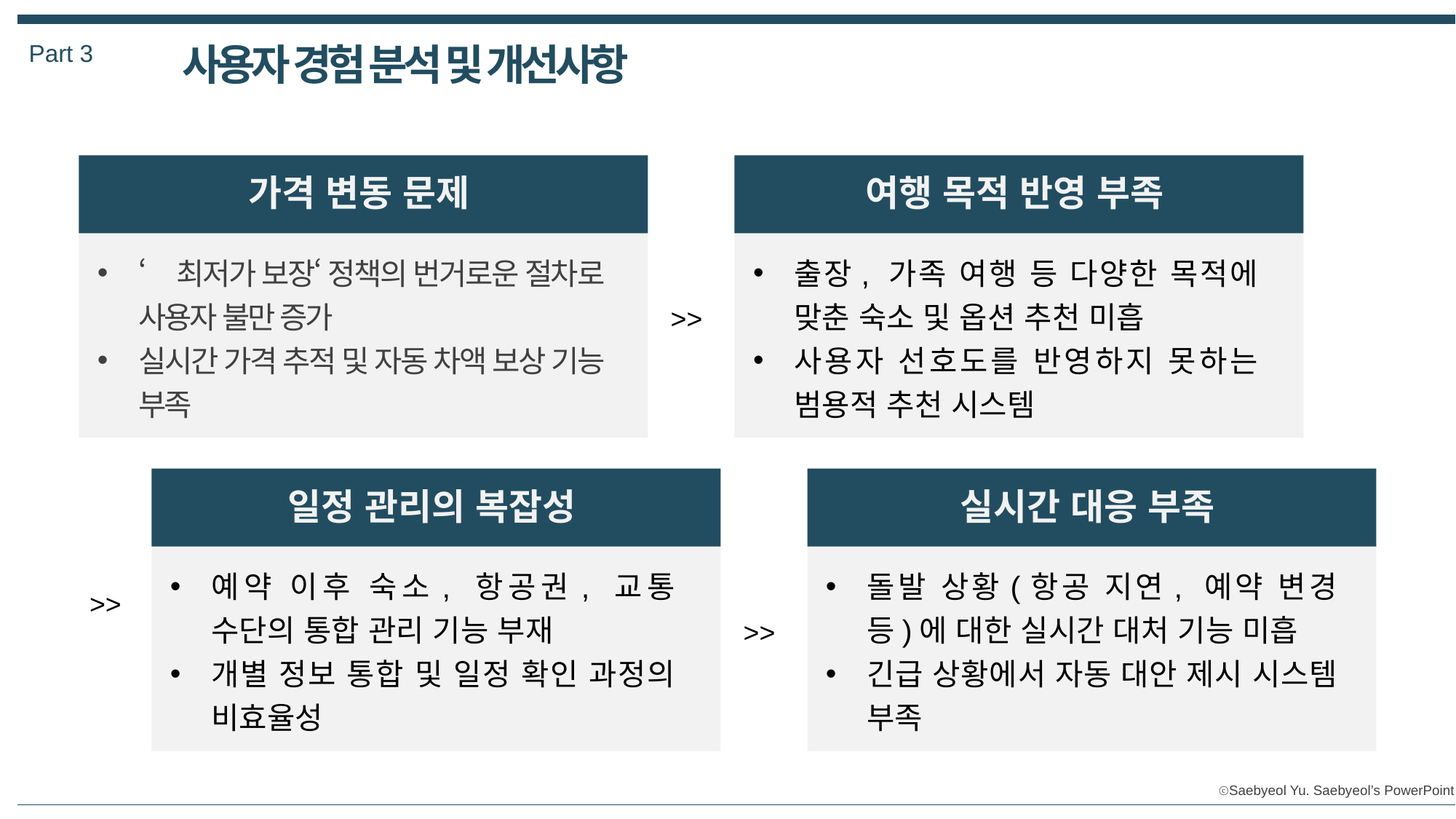

Part 3
사용자 경험 분석 및 개선사항

가격 변동 문제
여행 목적 반영 부족
‘최저가 보장‘ 정책의 번거로운 절차로 사용자 불만 증가
실시간 가격 추적 및 자동 차액 보상 기능 부족
출장, 가족 여행 등 다양한 목적에 맞춘 숙소 및 옵션 추천 미흡
사용자 선호도를 반영하지 못하는 범용적 추천 시스템
>>

일정 관리의 복잡성
실시간 대응 부족
예약 이후 숙소, 항공권, 교통 수단의 통합 관리 기능 부재
개별 정보 통합 및 일정 확인 과정의 비효율성
돌발 상황(항공 지연, 예약 변경 등)에 대한 실시간 대처 기능 미흡
긴급 상황에서 자동 대안 제시 시스템 부족
>>
>>